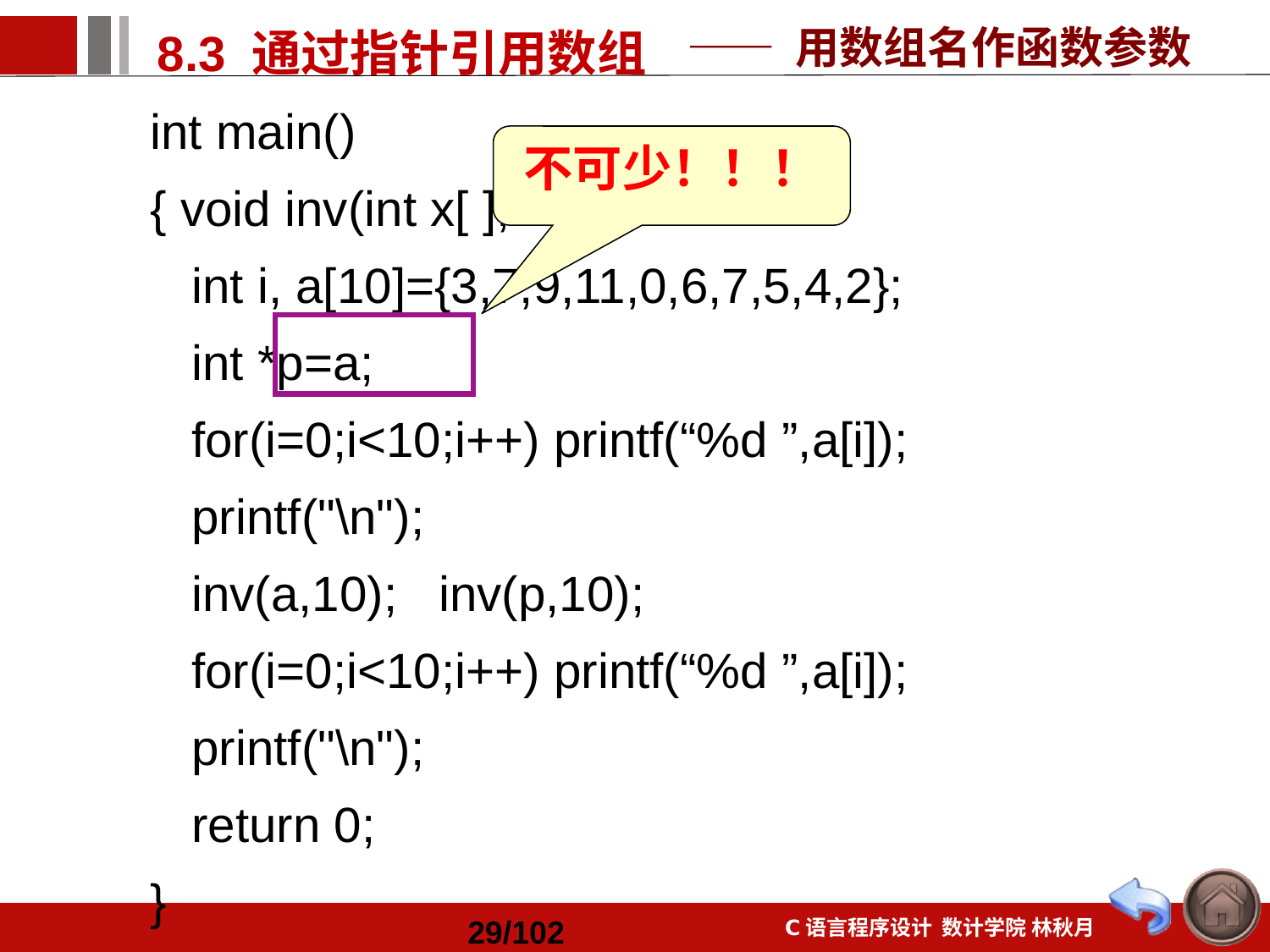

—— 用数组名作函数参数
int main()
{ void inv(int x[ ],int n);
   int i, a[10]={3,7,9,11,0,6,7,5,4,2};
   int *p=a;
   for(i=0;i<10;i++) printf(“%d ”,a[i]);
   printf("\n");
   inv(a,10);   inv(p,10);
   for(i=0;i<10;i++) printf(“%d ”,a[i]);
   printf("\n");
   return 0;
}
不可少！！！